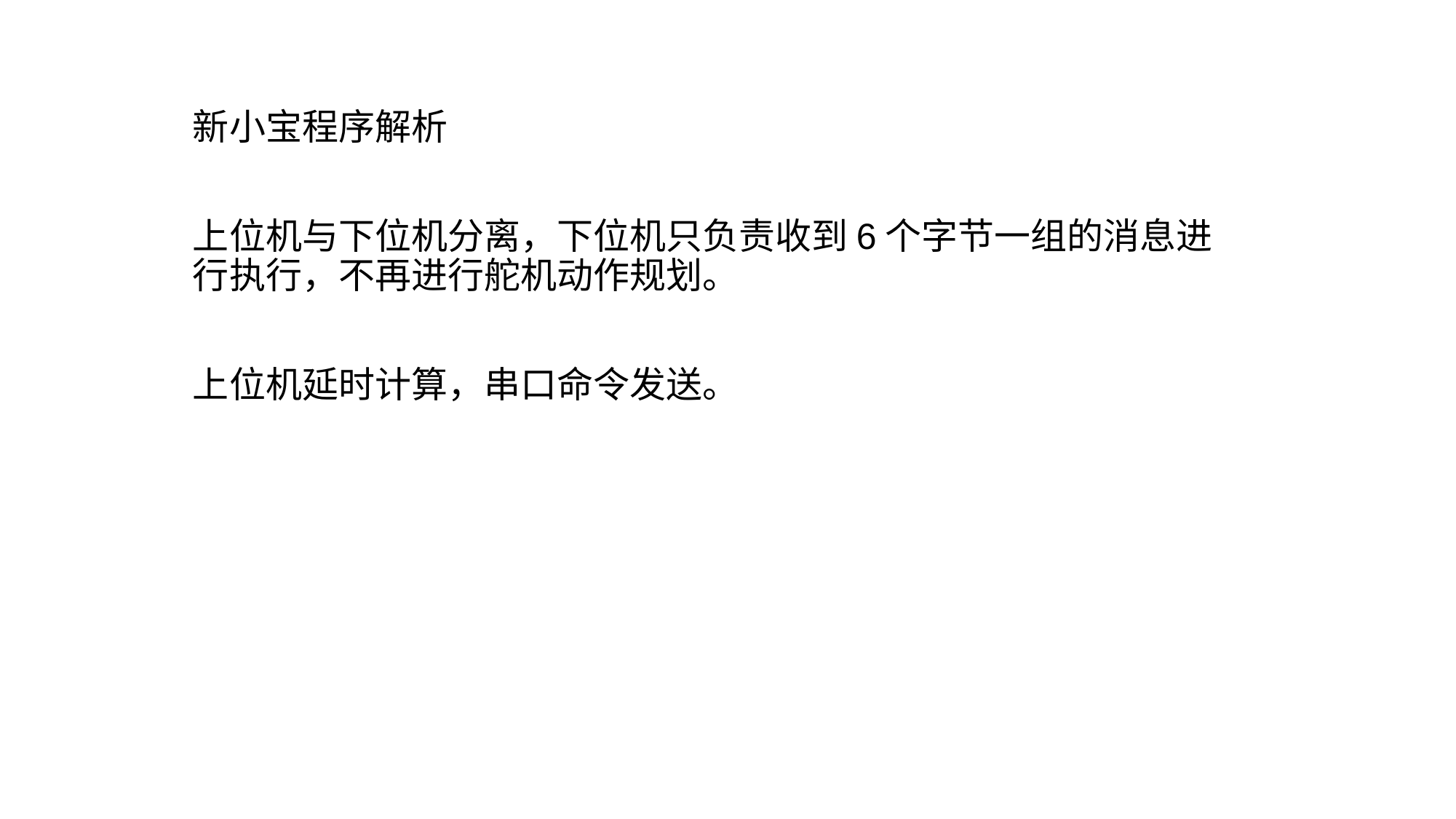

新小宝程序解析

上位机与下位机分离，下位机只负责收到6个字节一组的消息进行执行，不再进行舵机动作规划。

上位机延时计算，串口命令发送。